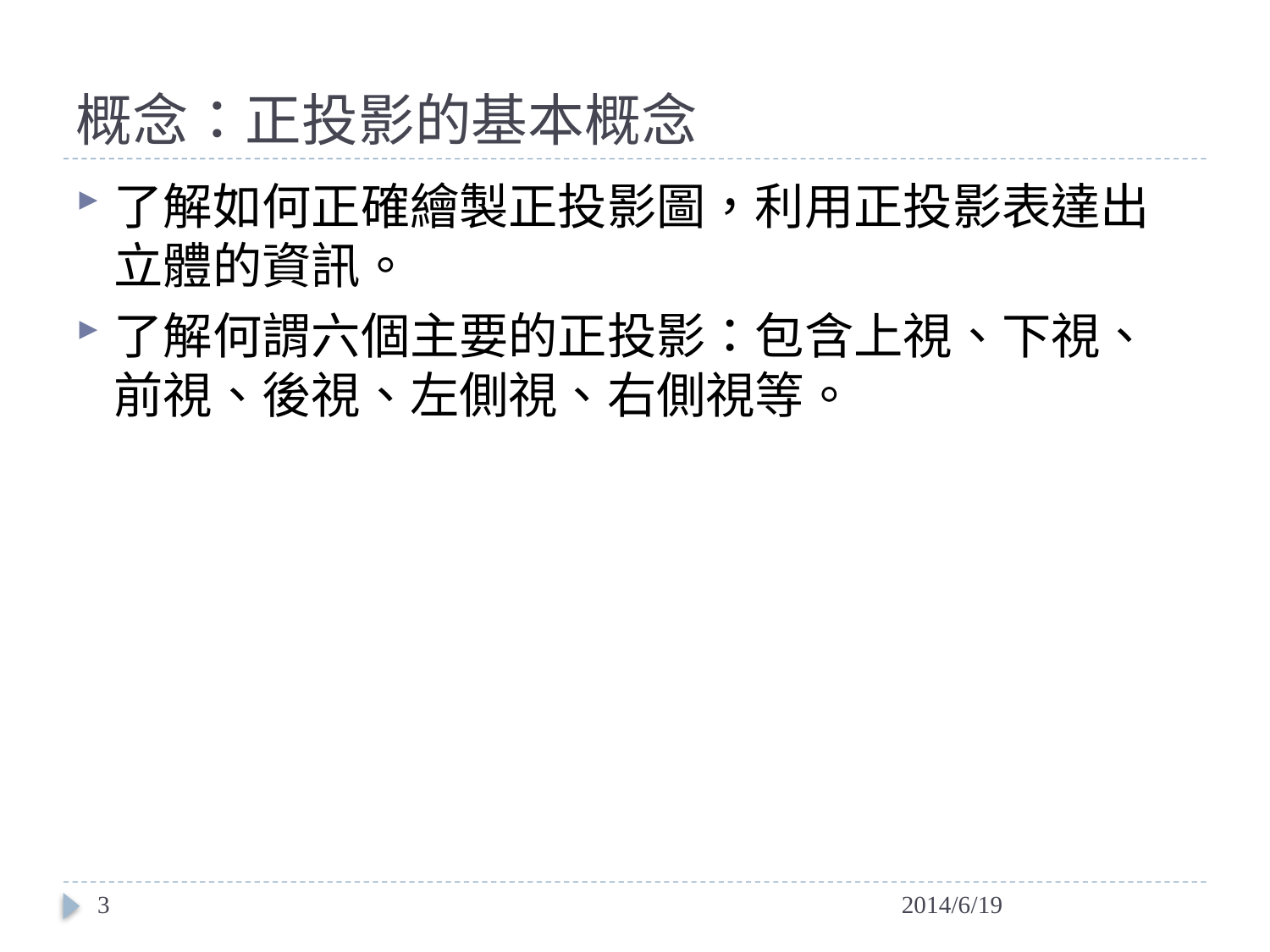

# 概念：正投影的基本概念
了解如何正確繪製正投影圖，利用正投影表達出立體的資訊。
了解何謂六個主要的正投影：包含上視、下視、前視、後視、左側視、右側視等。

3
2014/6/19